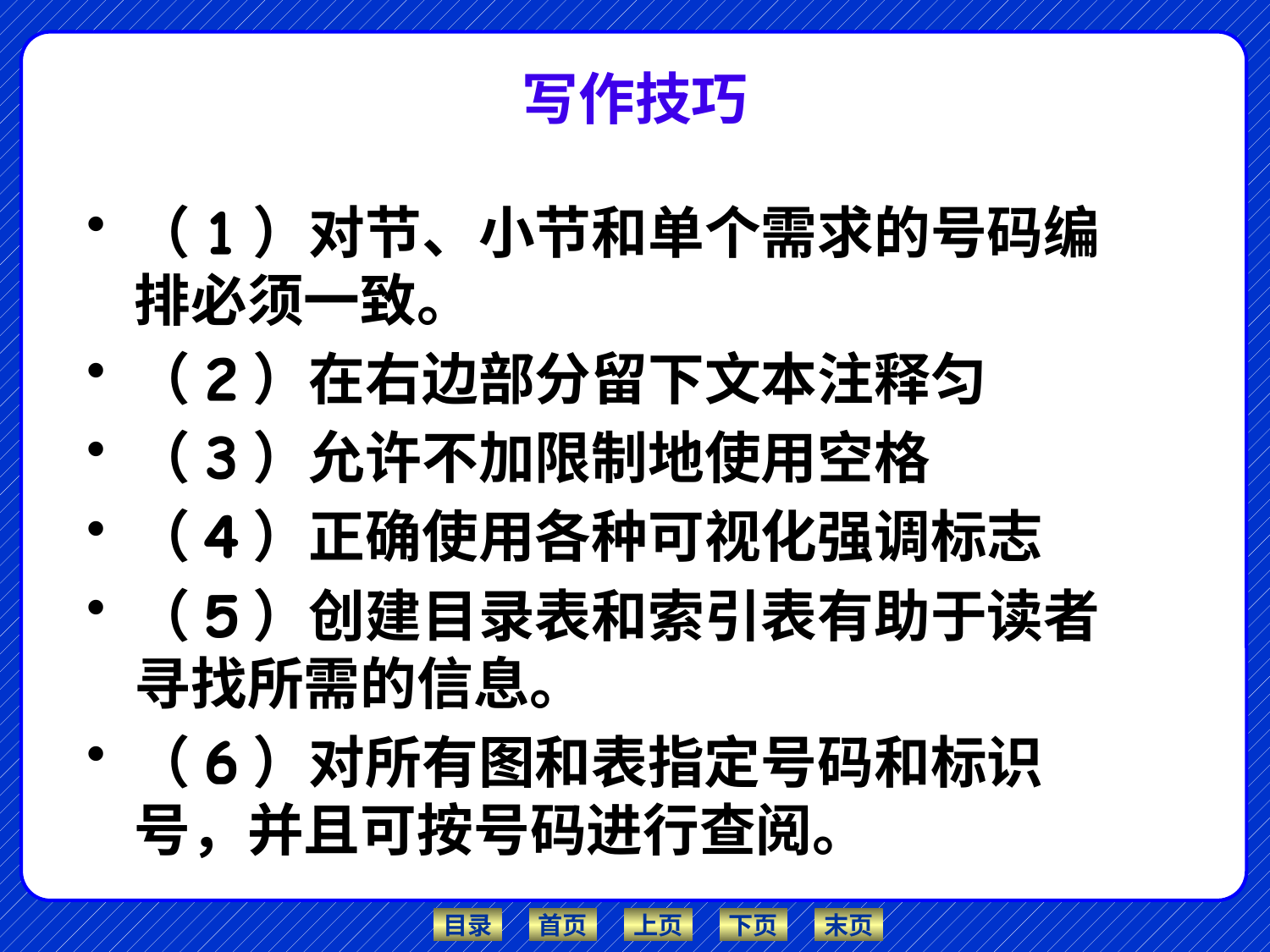

# 写作技巧
（1）对节、小节和单个需求的号码编排必须一致。
（2）在右边部分留下文本注释匀
（3）允许不加限制地使用空格
（4）正确使用各种可视化强调标志
（5）创建目录表和索引表有助于读者寻找所需的信息。
（6）对所有图和表指定号码和标识号，并且可按号码进行查阅。